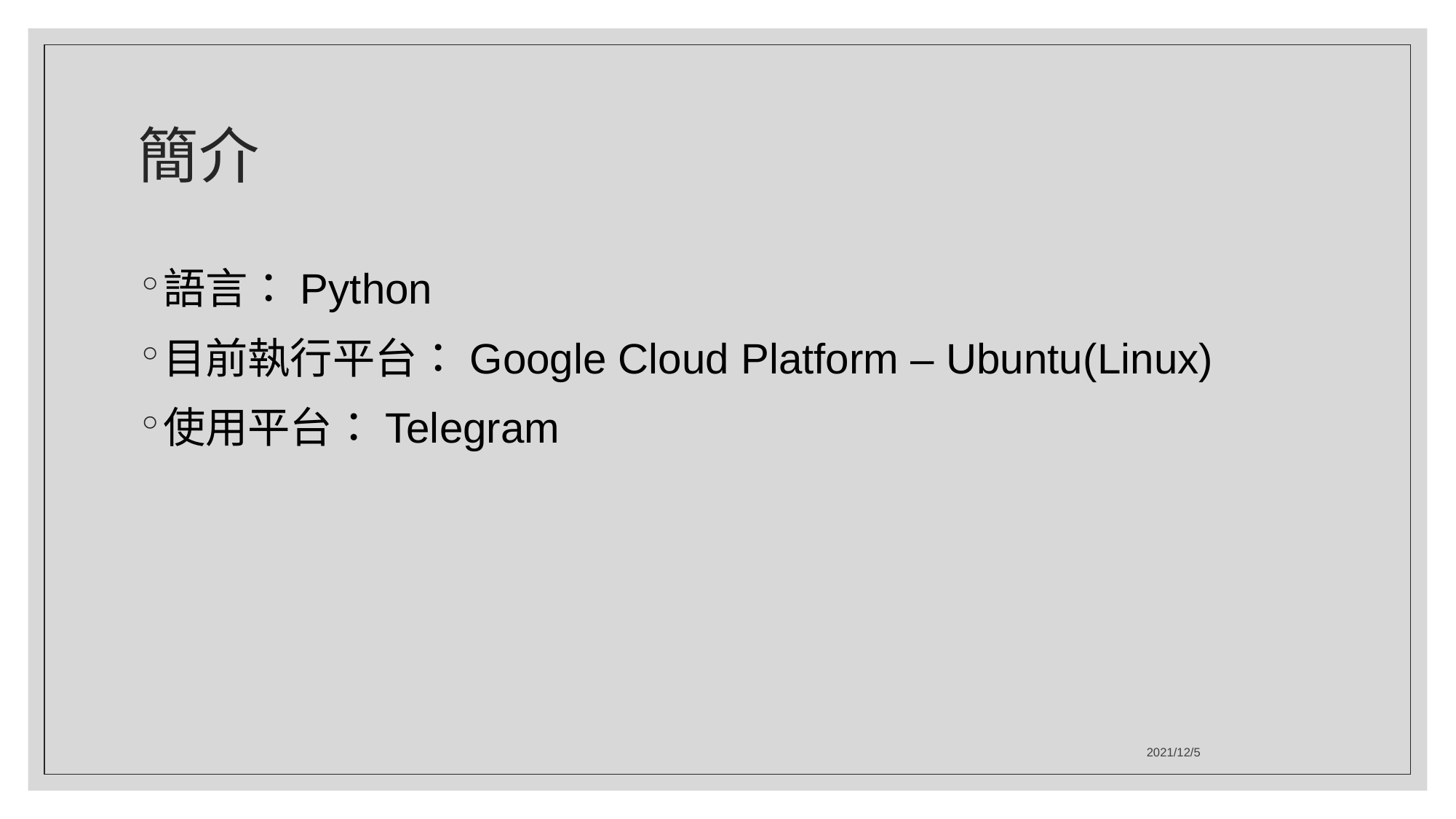

# 簡介
語言：Python
目前執行平台：Google Cloud Platform – Ubuntu(Linux)
使用平台：Telegram

2021/12/5